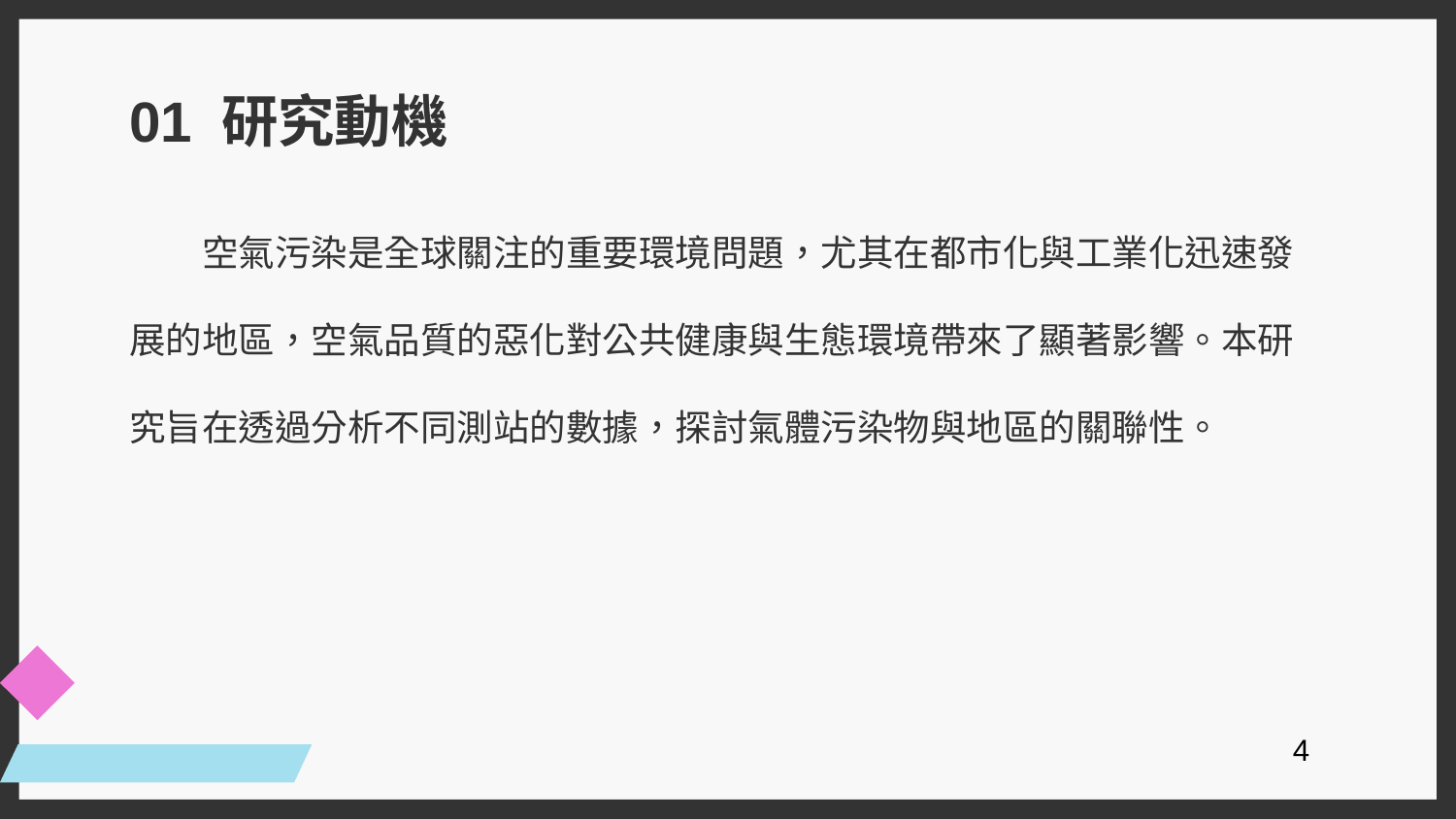

# 01 研究動機
空氣污染是全球關注的重要環境問題，尤其在都市化與工業化迅速發展的地區，空氣品質的惡化對公共健康與生態環境帶來了顯著影響。本研究旨在透過分析不同測站的數據，探討氣體污染物與地區的關聯性。